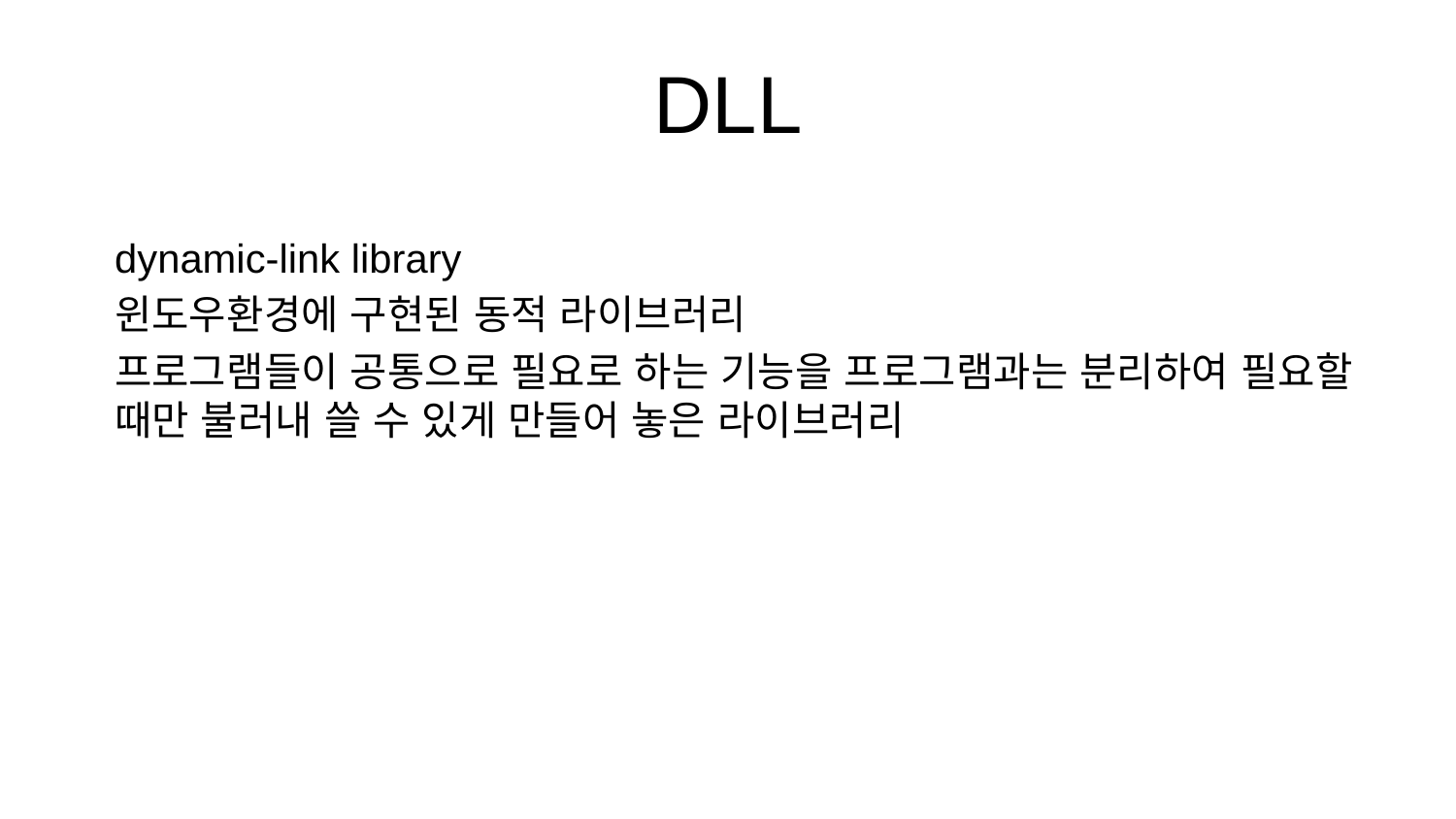

# DLL

dynamic-link library
윈도우환경에 구현된 동적 라이브러리
프로그램들이 공통으로 필요로 하는 기능을 프로그램과는 분리하여 필요할 때만 불러내 쓸 수 있게 만들어 놓은 라이브러리